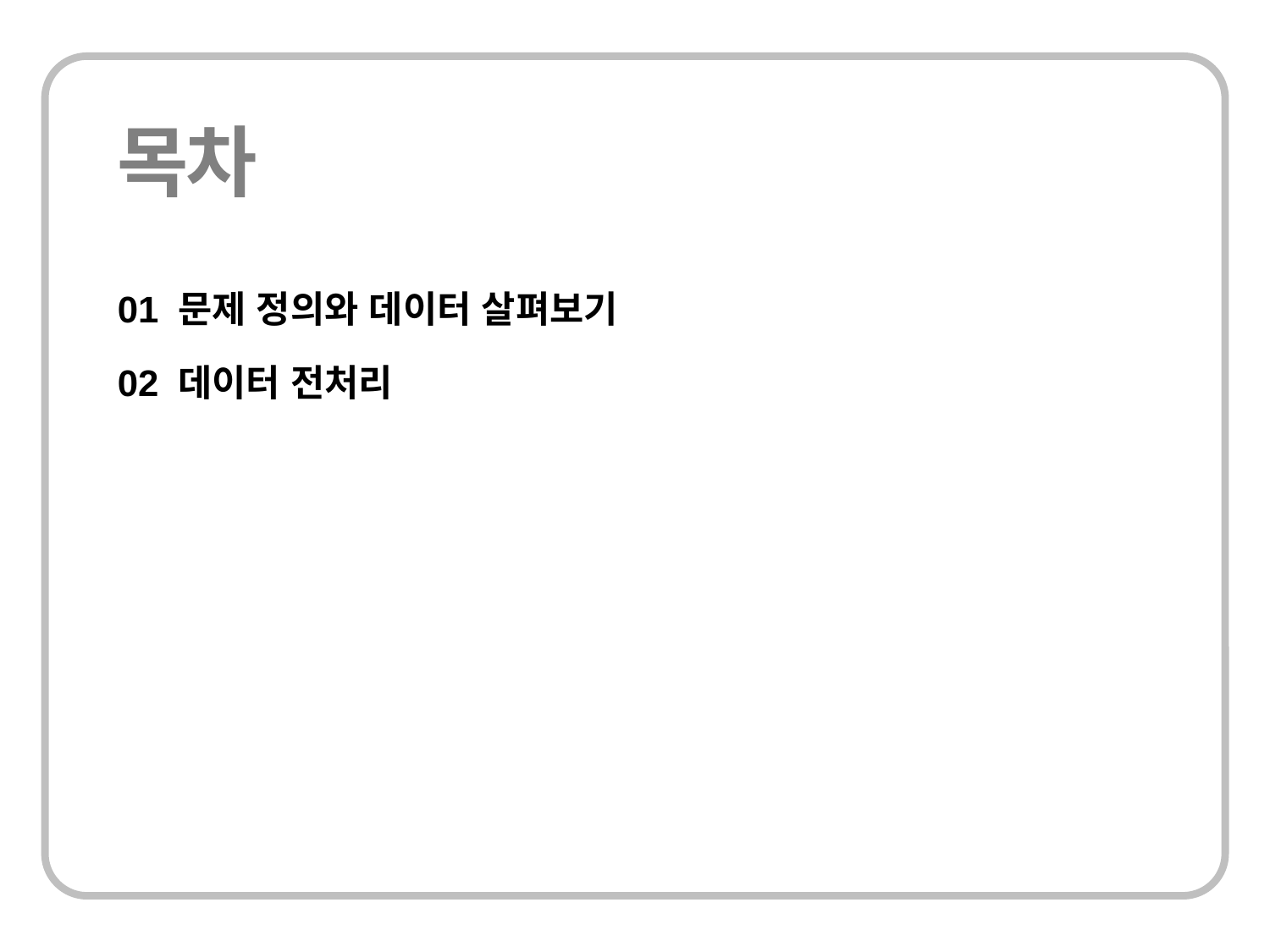

01 문제 정의와 데이터 살펴보기
02 데이터 전처리